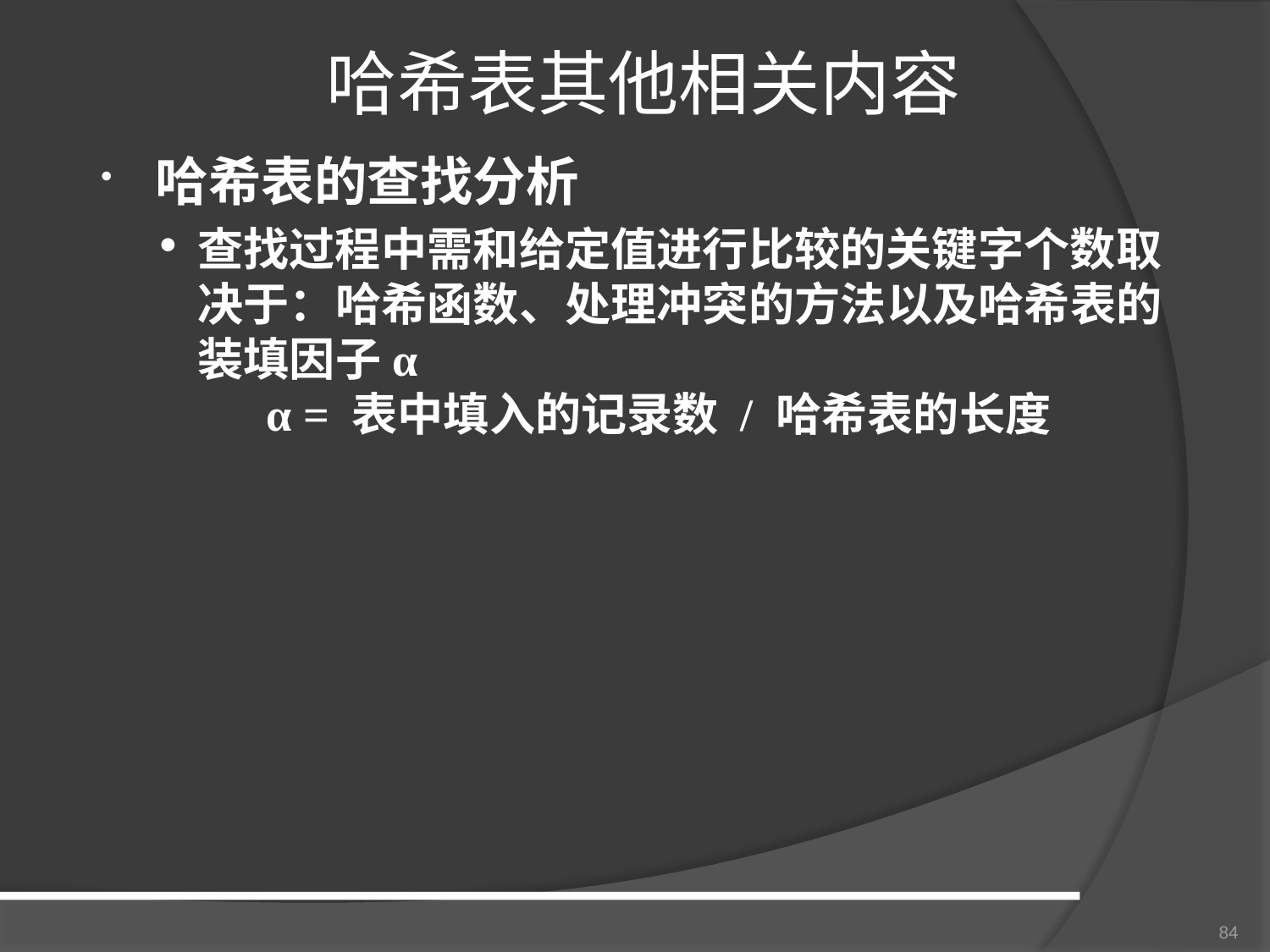

# 哈希表其他相关内容
哈希表的查找分析
查找过程中需和给定值进行比较的关键字个数取决于：哈希函数、处理冲突的方法以及哈希表的装填因子α
      α = 表中填入的记录数 / 哈希表的长度

84